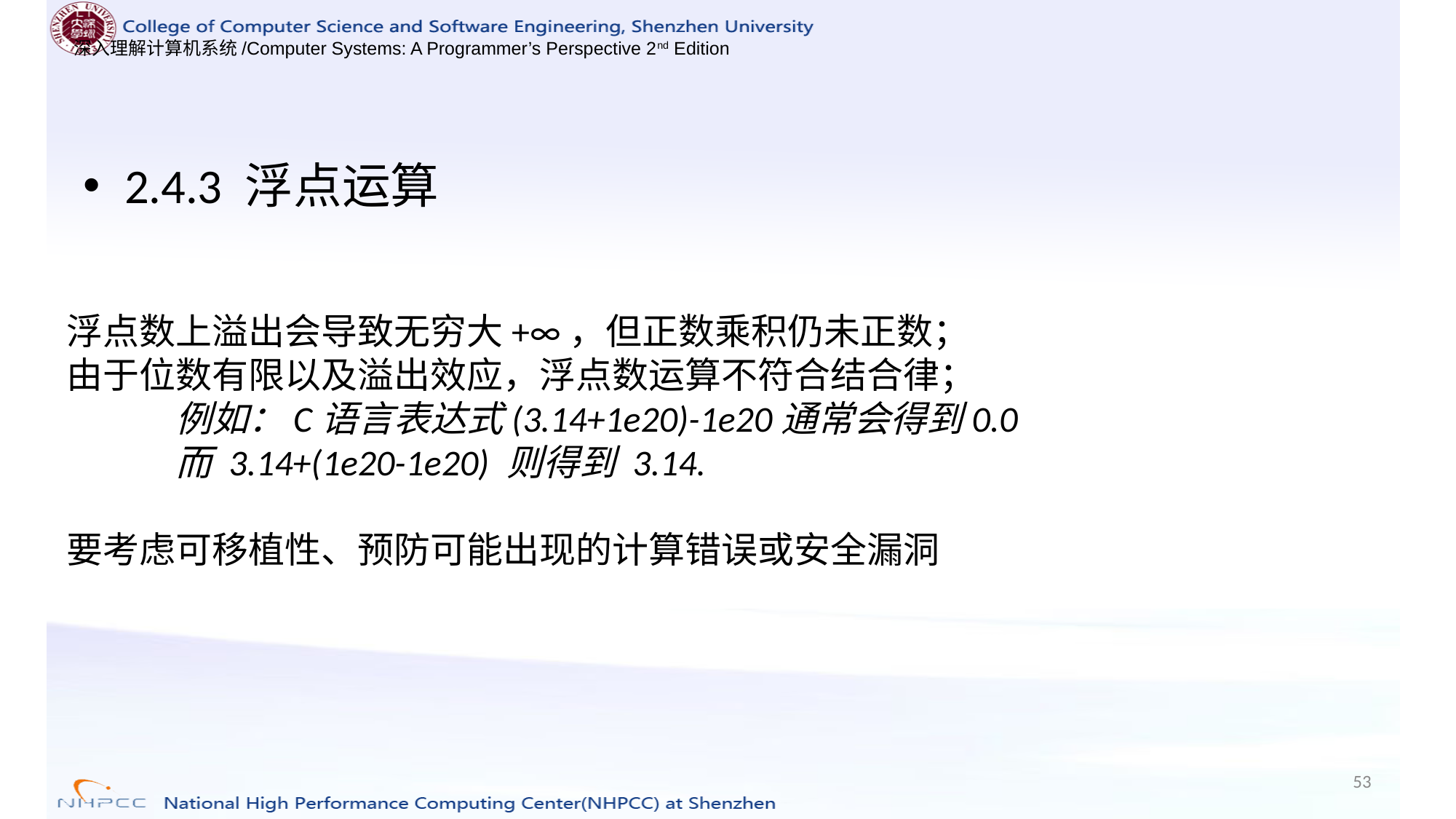

2.4.3 浮点运算

浮点数上溢出会导致无穷大+∞，但正数乘积仍未正数；
由于位数有限以及溢出效应，浮点数运算不符合结合律；
	例如：C语言表达式(3.14+1e20)-1e20通常会得到0.0
	而 3.14+(1e20-1e20) 则得到 3.14.

要考虑可移植性、预防可能出现的计算错误或安全漏洞
53